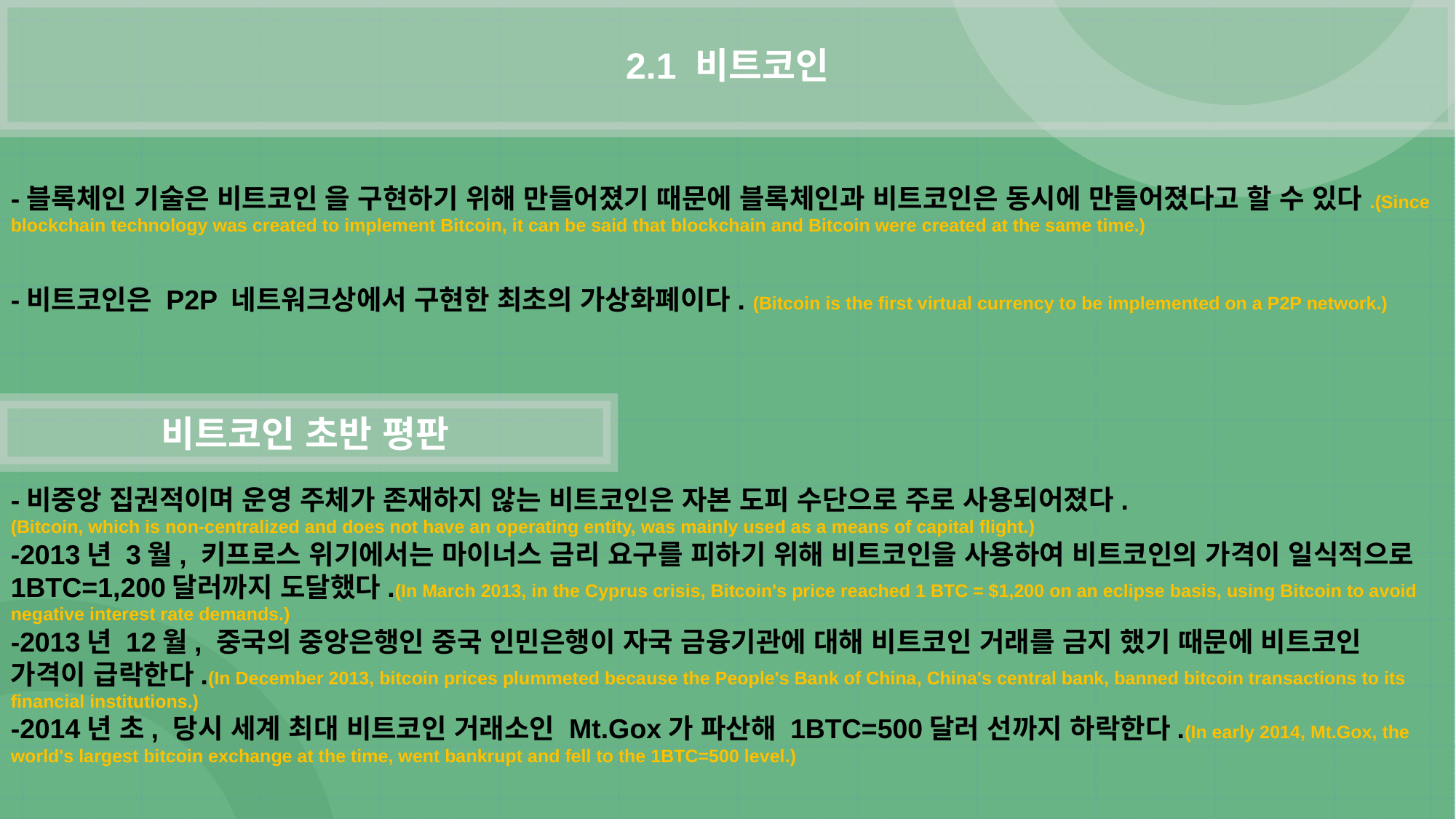

2.1 비트코인
-블록체인 기술은 비트코인 을 구현하기 위해 만들어졌기 때문에 블록체인과 비트코인은 동시에 만들어졌다고 할 수 있다.(Since blockchain technology was created to implement Bitcoin, it can be said that blockchain and Bitcoin were created at the same time.)
-비트코인은 P2P 네트워크상에서 구현한 최초의 가상화폐이다. (Bitcoin is the first virtual currency to be implemented on a P2P network.)
비트코인 초반 평판
-비중앙 집권적이며 운영 주체가 존재하지 않는 비트코인은 자본 도피 수단으로 주로 사용되어졌다.
(Bitcoin, which is non-centralized and does not have an operating entity, was mainly used as a means of capital flight.)
-2013년 3월, 키프로스 위기에서는 마이너스 금리 요구를 피하기 위해 비트코인을 사용하여 비트코인의 가격이 일식적으로 1BTC=1,200달러까지 도달했다.(In March 2013, in the Cyprus crisis, Bitcoin's price reached 1 BTC = $1,200 on an eclipse basis, using Bitcoin to avoid negative interest rate demands.)
-2013년 12월, 중국의 중앙은행인 중국 인민은행이 자국 금융기관에 대해 비트코인 거래를 금지 했기 때문에 비트코인 가격이 급락한다.(In December 2013, bitcoin prices plummeted because the People's Bank of China, China's central bank, banned bitcoin transactions to its financial institutions.)
-2014년 초, 당시 세계 최대 비트코인 거래소인 Mt.Gox가 파산해 1BTC=500달러 선까지 하락한다.(In early 2014, Mt.Gox, the world's largest bitcoin exchange at the time, went bankrupt and fell to the 1BTC=500 level.)